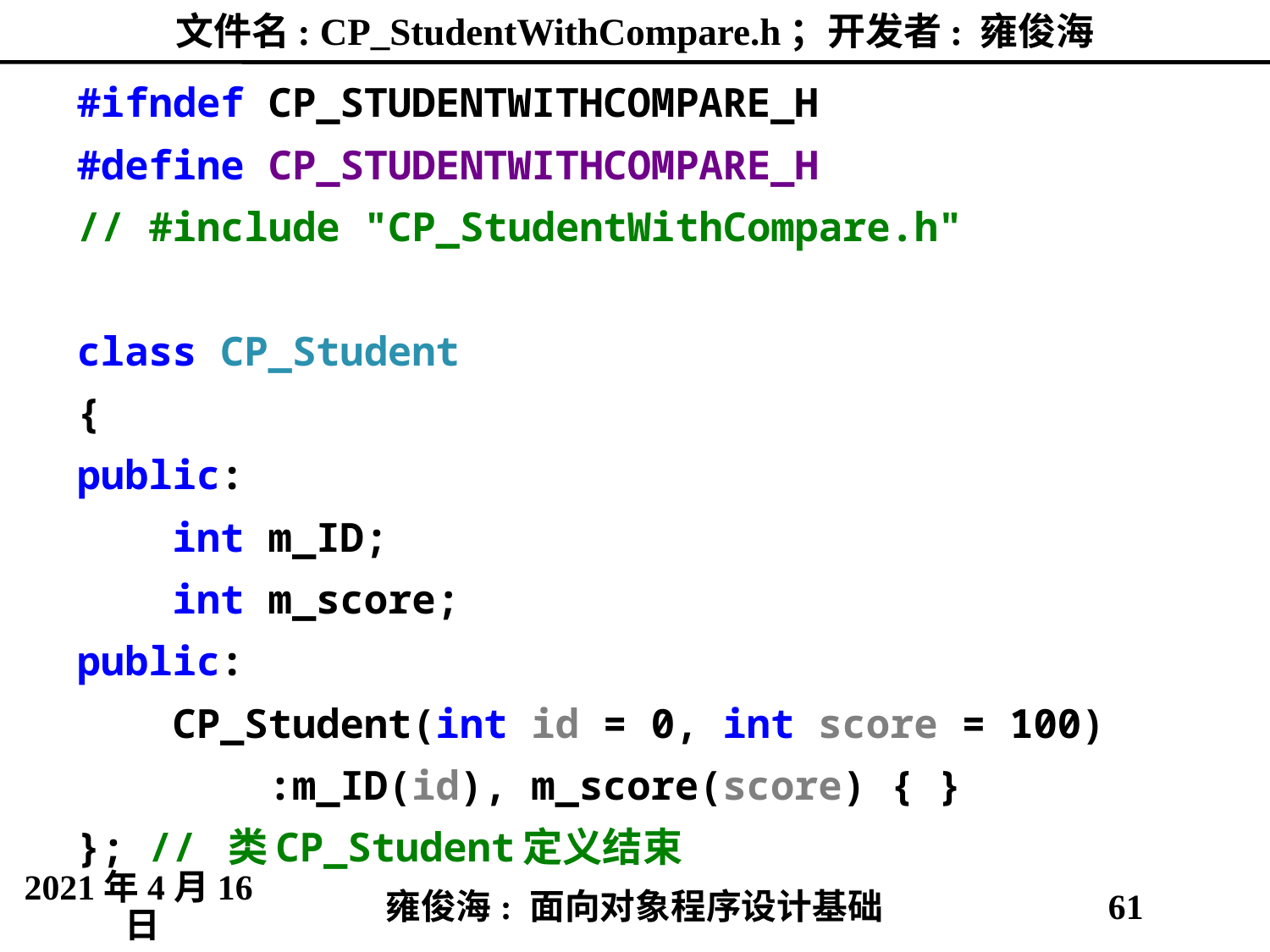

# 文件名: CP_StudentWithCompare.h；开发者: 雍俊海

#ifndef CP_STUDENTWITHCOMPARE_H
#define CP_STUDENTWITHCOMPARE_H
// #include "CP_StudentWithCompare.h"

class CP_Student
{
public:
    int m_ID;
    int m_score;
public:
    CP_Student(int id = 0, int score = 100)
        :m_ID(id), m_score(score) { }
}; // 类CP_Student定义结束
2021年4月16日
雍俊海: 面向对象程序设计基础
61